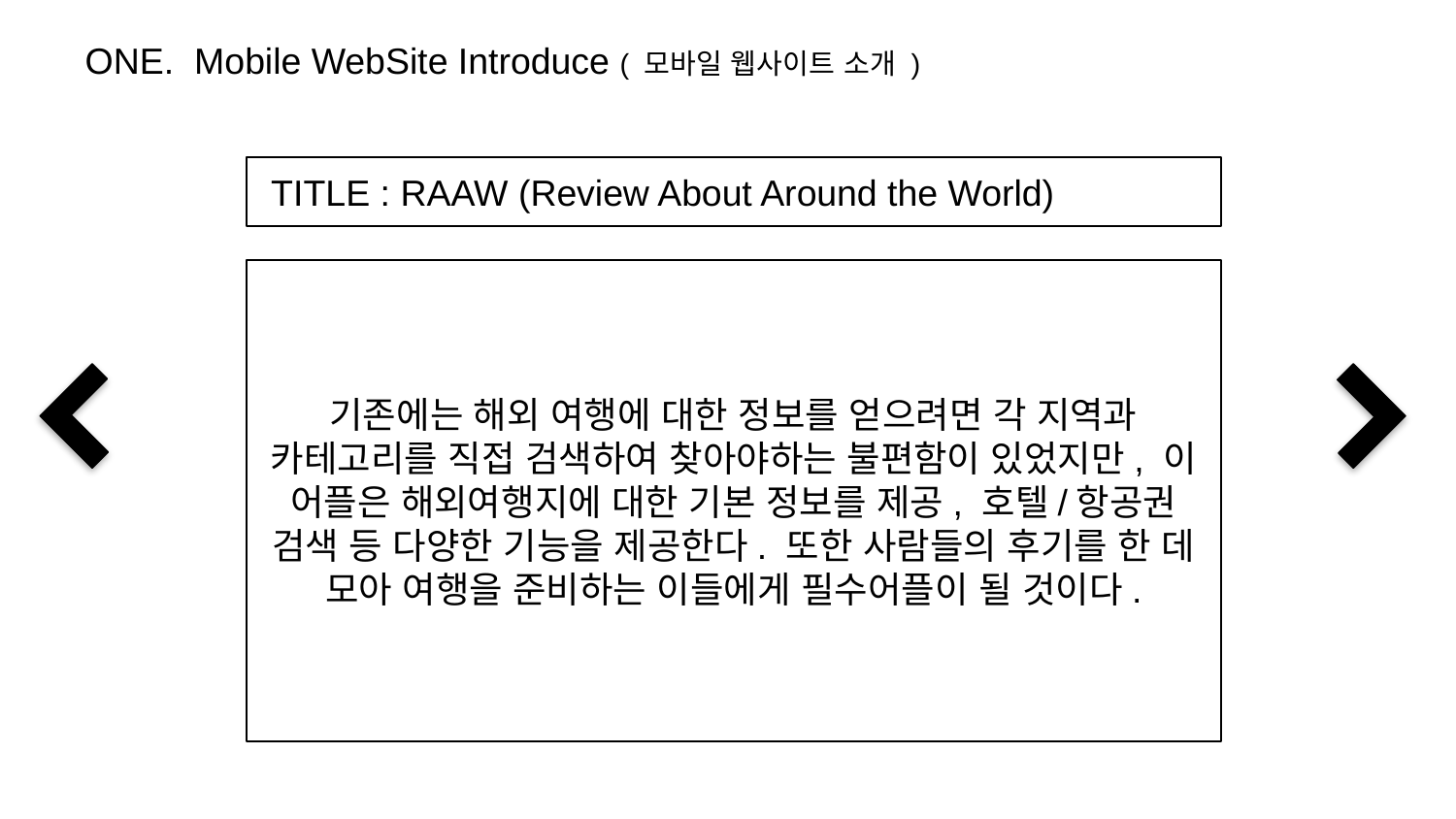

ONE.  Mobile WebSite Introduce ( 모바일 웹사이트 소개 )
 TITLE : RAAW (Review About Around the World)
기존에는 해외 여행에 대한 정보를 얻으려면 각 지역과 카테고리를 직접 검색하여 찾아야하는 불편함이 있었지만, 이 어플은 해외여행지에 대한 기본 정보를 제공, 호텔/항공권 검색 등 다양한 기능을 제공한다. 또한 사람들의 후기를 한 데 모아 여행을 준비하는 이들에게 필수어플이 될 것이다.